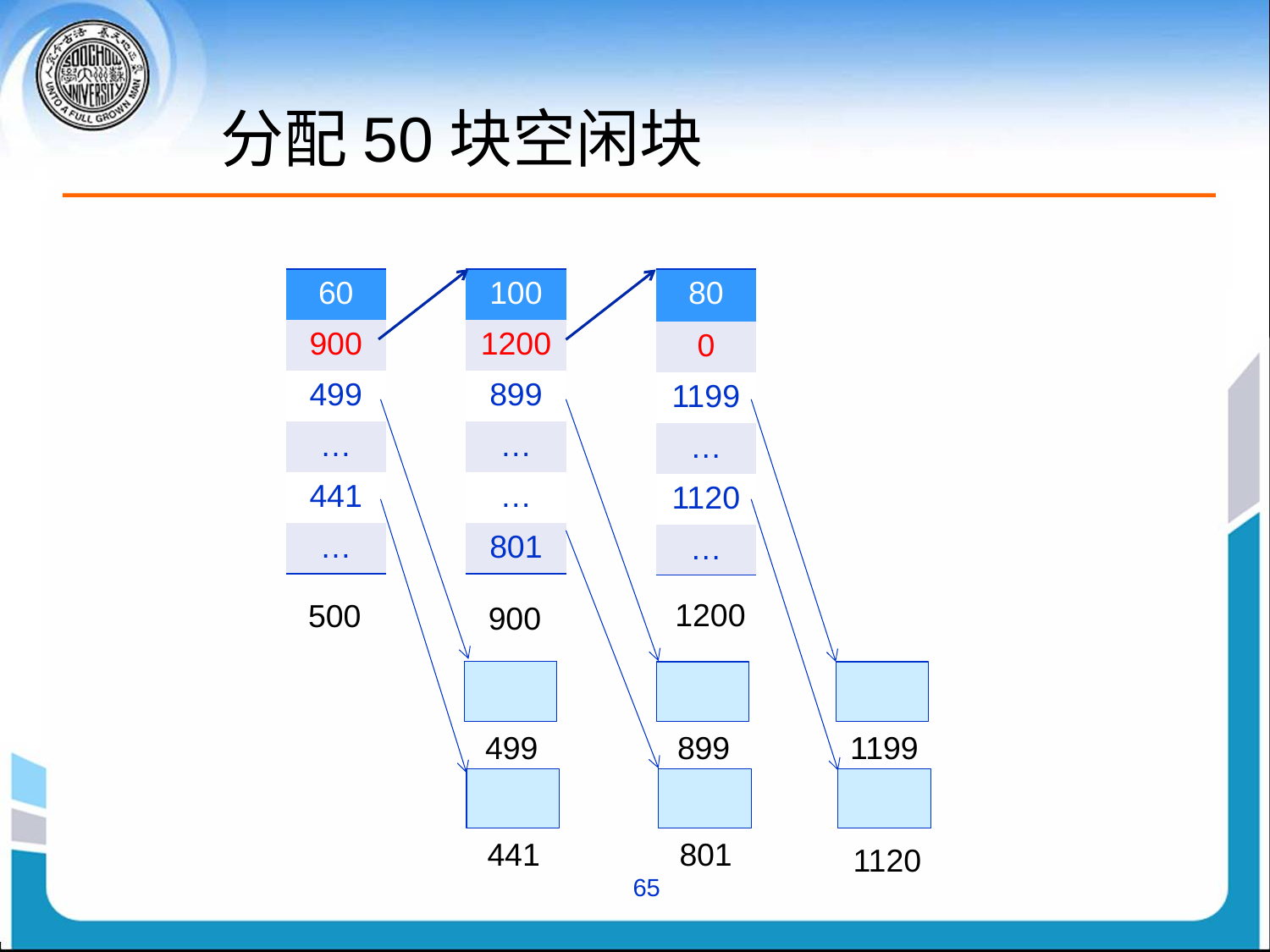

# 分配50块空闲块

| 60 |
| --- |
| 900 |
| 499 |
| … |
| 441 |
| … |
| 100 |
| --- |
| 1200 |
| 899 |
| … |
| … |
| 801 |
| 80 |
| --- |
| 0 |
| 1199 |
| … |
| 1120 |
| … |
1200
500
900

499
899
1199

441
801
1120
65